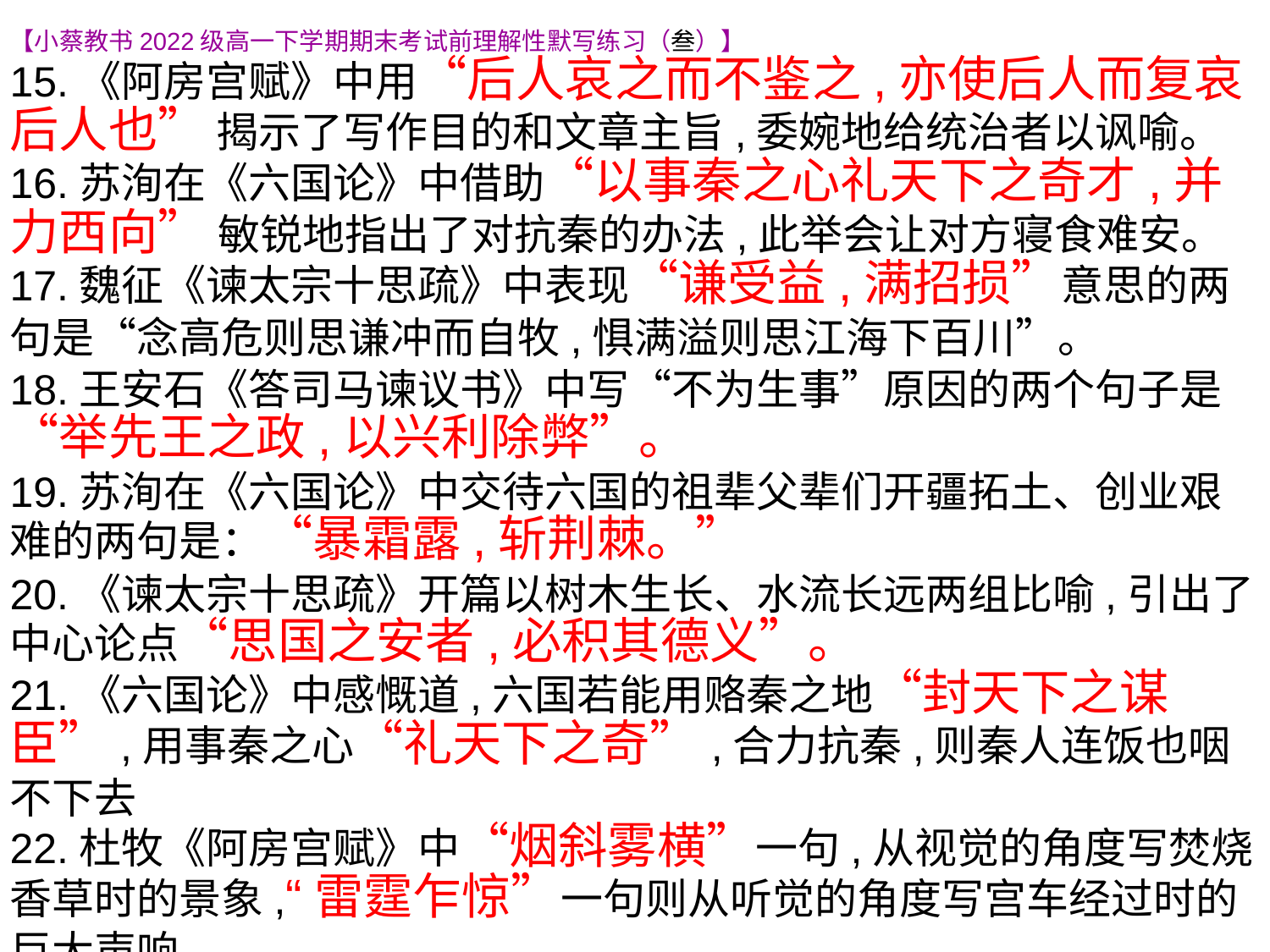

【小蔡教书2022级高一下学期期末考试前理解性默写练习（叁）】
15.《阿房宫赋》中用“后人哀之而不鉴之,亦使后人而复哀后人也” 揭示了写作目的和文章主旨,委婉地给统治者以讽喻。
16.苏洵在《六国论》中借助“以事秦之心礼天下之奇才,并力西向” 敏锐地指出了对抗秦的办法,此举会让对方寝食难安。
17.魏征《谏太宗十思疏》中表现“谦受益,满招损”意思的两句是“念高危则思谦冲而自牧,惧满溢则思江海下百川”。
18.王安石《答司马谏议书》中写“不为生事”原因的两个句子是“举先王之政,以兴利除弊”。
19.苏洵在《六国论》中交待六国的祖辈父辈们开疆拓土、创业艰难的两句是：“暴霜露,斩荆棘。”
20.《谏太宗十思疏》开篇以树木生长、水流长远两组比喻,引出了中心论点“思国之安者,必积其德义”。
21.《六国论》中感慨道,六国若能用赂秦之地“封天下之谋臣”,用事秦之心“礼天下之奇”,合力抗秦,则秦人连饭也咽不下去
22.杜牧《阿房宫赋》中“烟斜雾横”一句,从视觉的角度写焚烧香草时的景象,“雷霆乍惊”一句则从听觉的角度写宫车经过时的巨大声响。